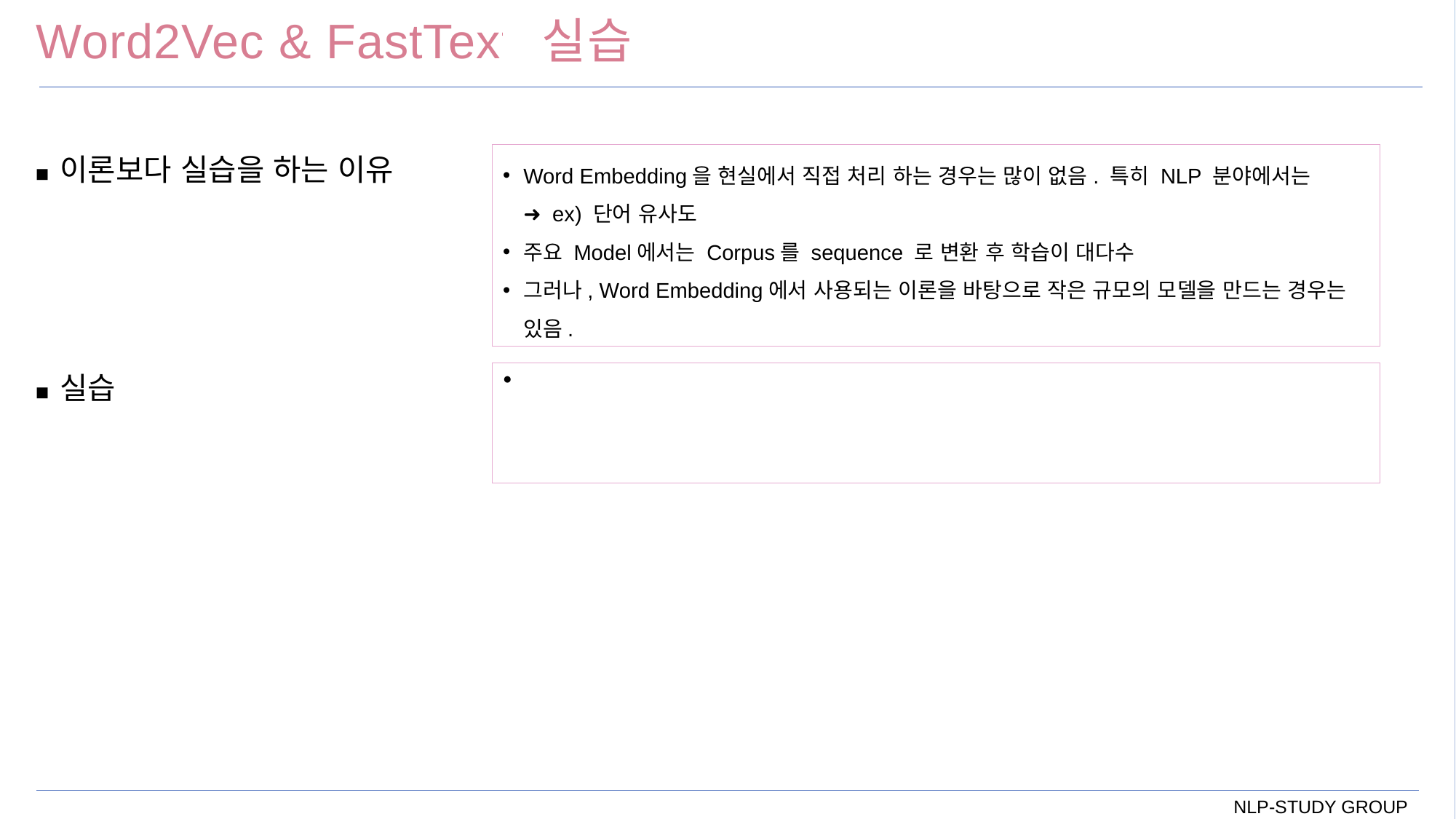

# Word2Vec & FastText 실습
Word Embedding을 현실에서 직접 처리 하는 경우는 많이 없음. 특히 NLP 분야에서는
➜ ex) 단어 유사도
주요 Model에서는 Corpus를 sequence 로 변환 후 학습이 대다수
그러나, Word Embedding에서 사용되는 이론을 바탕으로 작은 규모의 모델을 만드는 경우는 있음.
◼ 이론보다 실습을 하는 이유
◼ 실습
●

NLP-STUDY GROUP